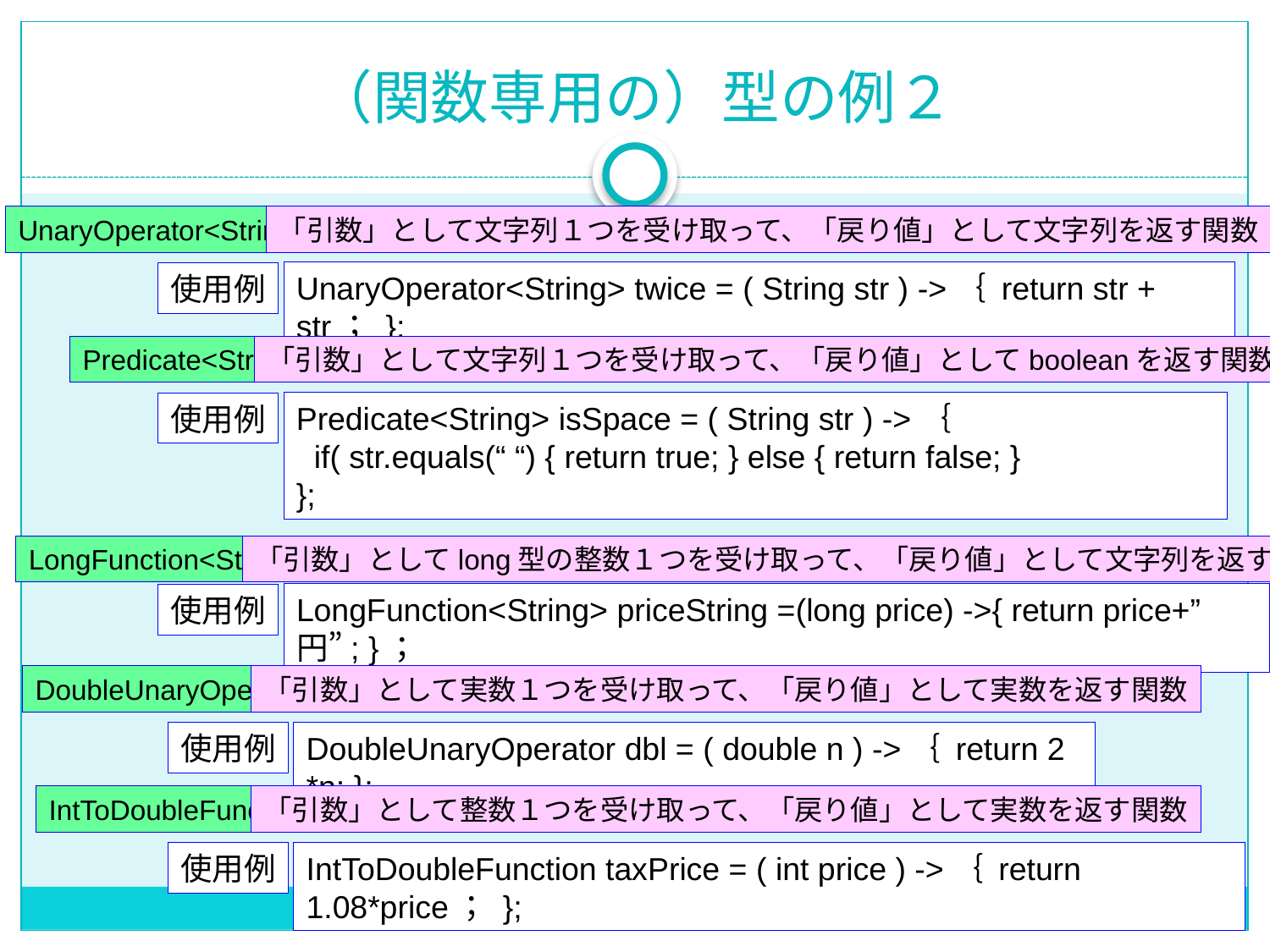

# （関数専用の）型の例２
UnaryOperator<String>
「引数」として文字列１つを受け取って、「戻り値」として文字列を返す関数
UnaryOperator<String> twice = ( String str ) ->｛ return str + str； };
使用例
Predicate<String>
「引数」として文字列１つを受け取って、「戻り値」としてbooleanを返す関数
Predicate<String> isSpace = ( String str ) ->｛
  if( str.equals(“ “) { return true; } else { return false; }
};
使用例
LongFunction<String>
「引数」としてlong型の整数１つを受け取って、「戻り値」として文字列を返す関数
LongFunction<String> priceString =(long price) ->{ return price+”円”; }；
使用例
DoubleUnaryOperator
「引数」として実数１つを受け取って、「戻り値」として実数を返す関数
DoubleUnaryOperator dbl = ( double n ) ->｛ return 2 *n; };
使用例
IntToDoubleFunction
「引数」として整数１つを受け取って、「戻り値」として実数を返す関数
IntToDoubleFunction taxPrice = ( int price ) ->｛ return 1.08*price； };
使用例